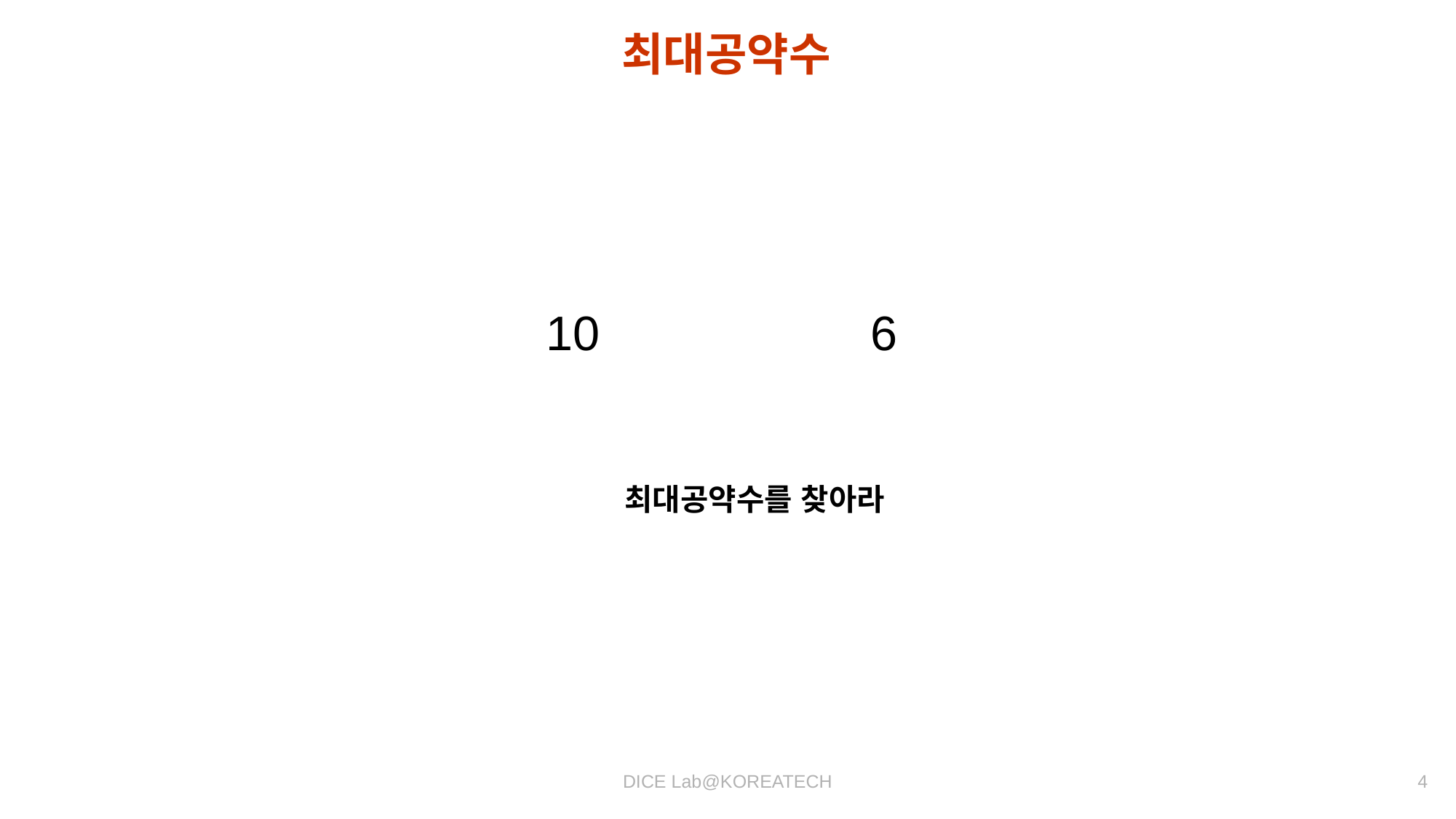

# 최대공약수
6
10
최대공약수를 찾아라
4
DICE Lab@KOREATECH